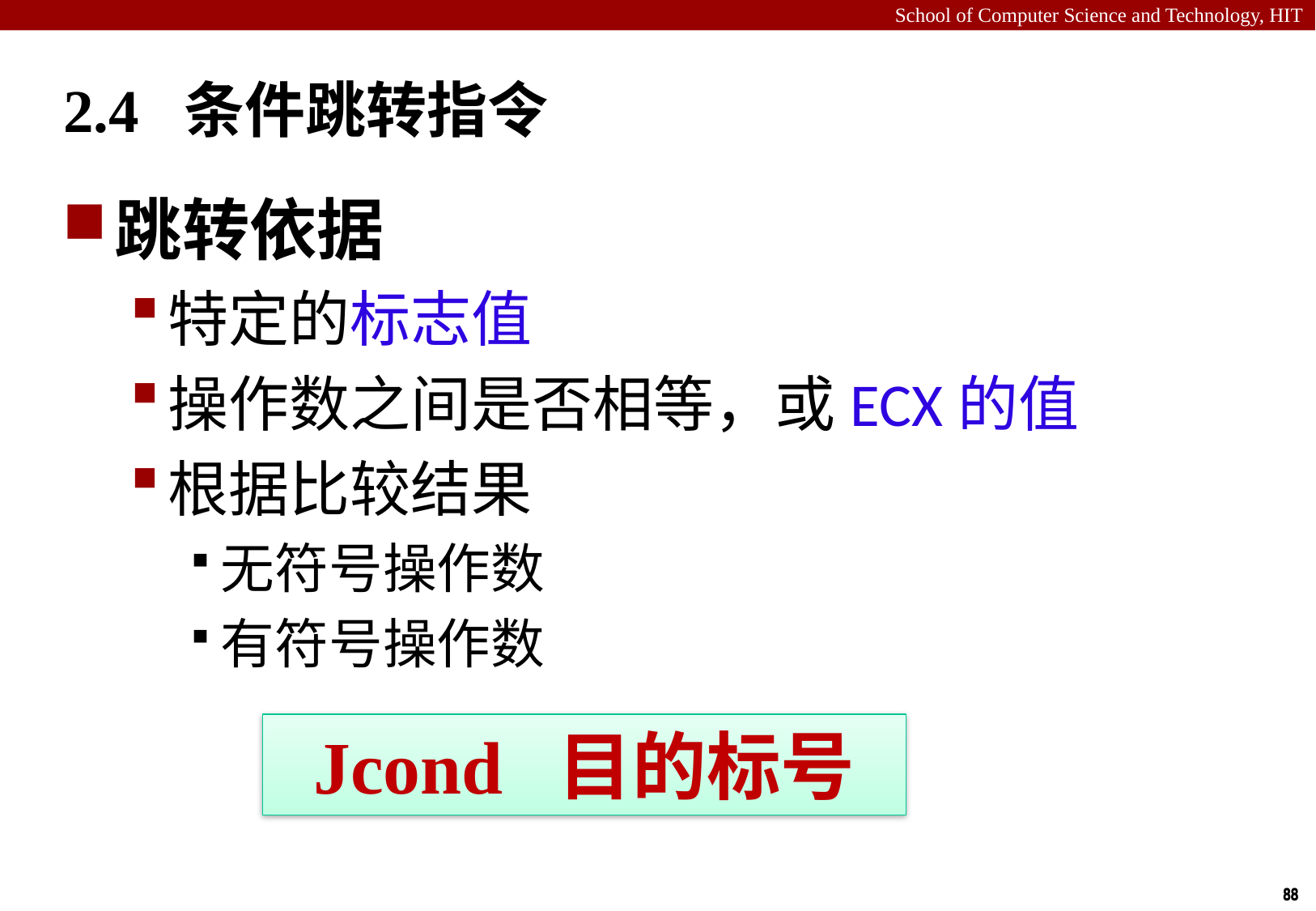

# 2.4  条件跳转指令
跳转依据
特定的标志值
操作数之间是否相等，或ECX的值
根据比较结果
无符号操作数
有符号操作数
Jcond  目的标号